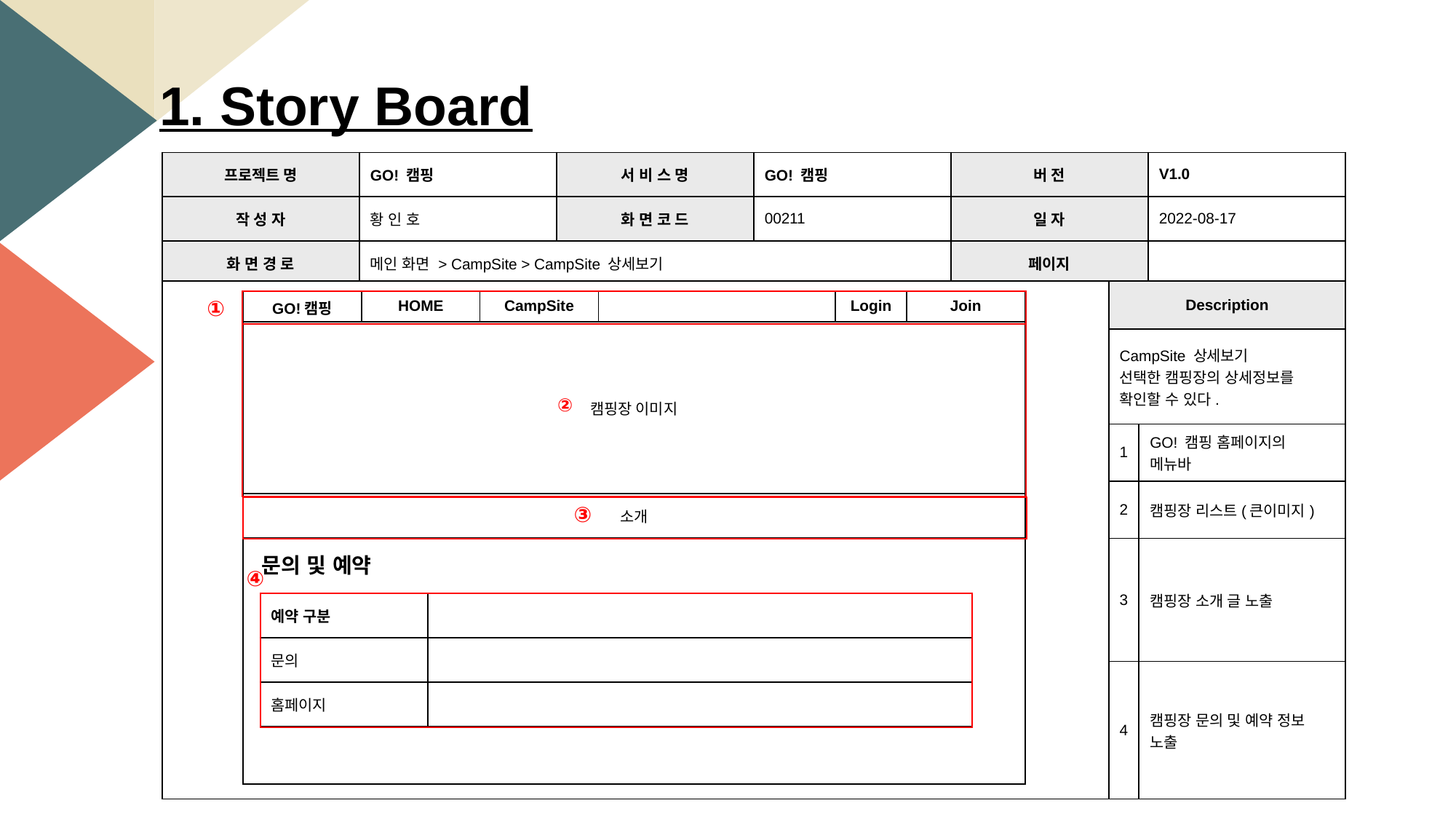

1. Story Board
| 프로젝트 명 | GO! 캠핑 | 서 비 스 명 | GO! 캠핑 | 버 전 | V1.0 |
| --- | --- | --- | --- | --- | --- |
| 작 성 자 | 황 인 호 | 화 면 코 드 | 00211 | 일 자 | 2022-08-17 |
| 화 면 경 로 | 메인 화면 > CampSite > CampSite 상세보기 |  |  | 페이지 |  |
|  | Description |  |
| --- | --- | --- |
|  | CampSite 상세보기 선택한 캠핑장의 상세정보를 확인할 수 있다. |  |
|  | 1 | GO! 캠핑 홈페이지의 메뉴바 |
|  | 2 | 캠핑장 리스트(큰이미지) |
|  | 3 | 캠핑장 소개 글 노출 |
|  | 4 | 캠핑장 문의 및 예약 정보 노출 |
①
| GO!캠핑 | HOME | CampSite |  | Login | Join |
| --- | --- | --- | --- | --- | --- |
| 캠핑장 이미지 |  |  |  |  |  |
| 소개 |  |  |  |  |  |
|  |  |  |  |  |  |

②
③

문의 및 예약
④
| 예약 구분 |  |
| --- | --- |
| 문의 |  |
| 홈페이지 |  |